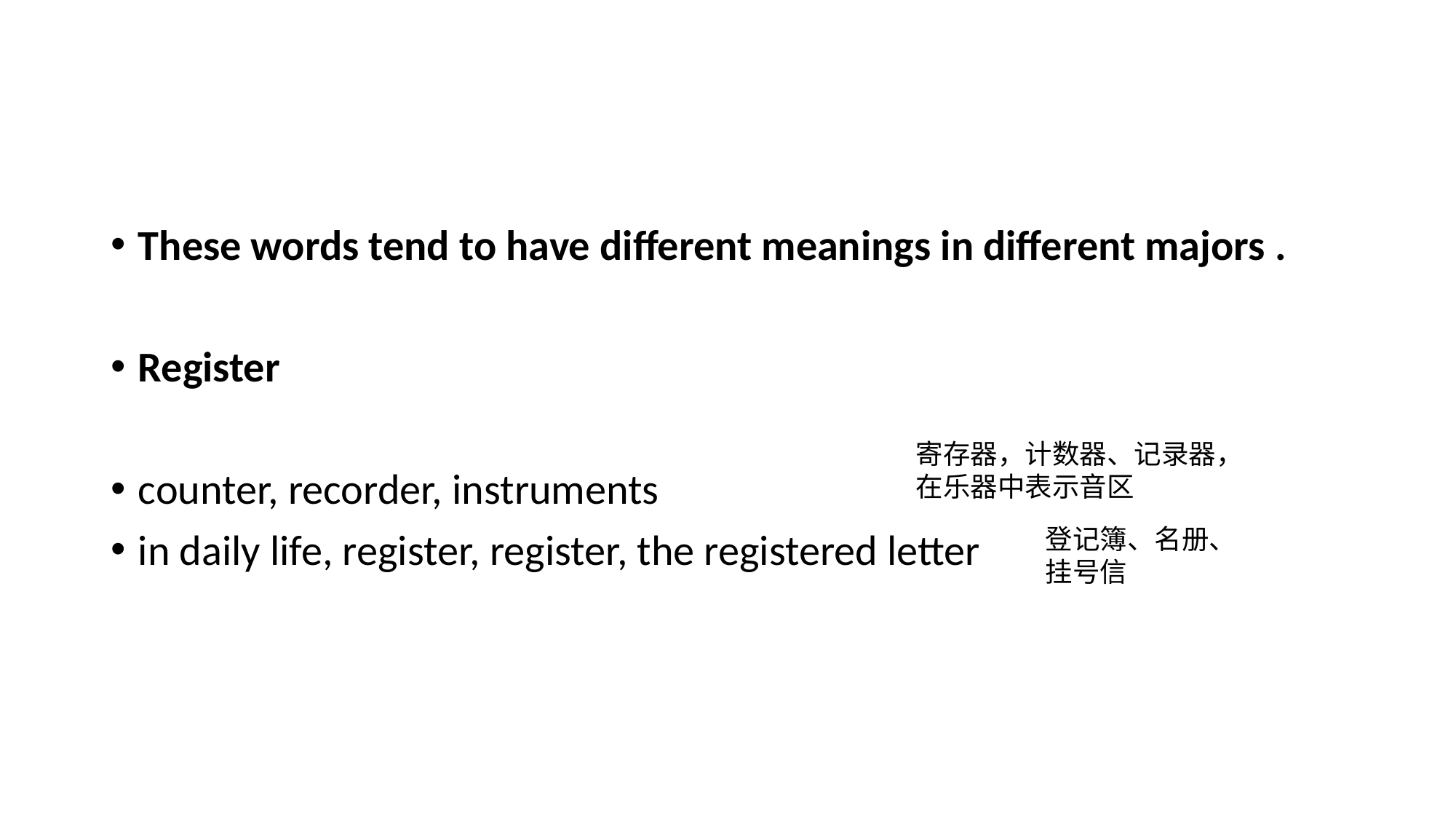

#
These words tend to have different meanings in different majors .

Register

counter, recorder, instruments
in daily life, register, register, the registered letter
寄存器，计数器、记录器，在乐器中表示音区
登记簿、名册、挂号信